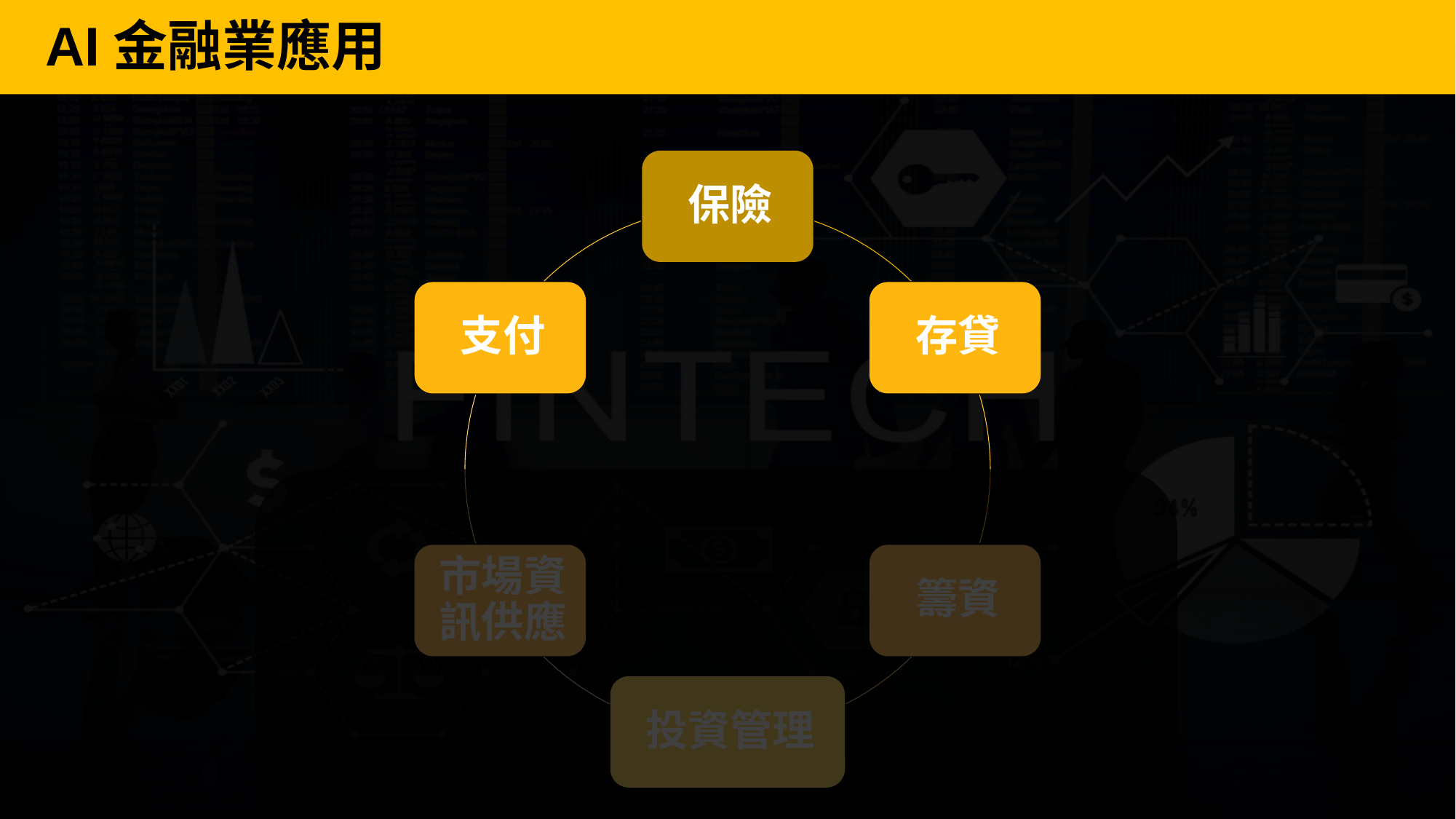

AI金融業應用
保險
存貸
籌資
投資管理
市場資訊供應
支付